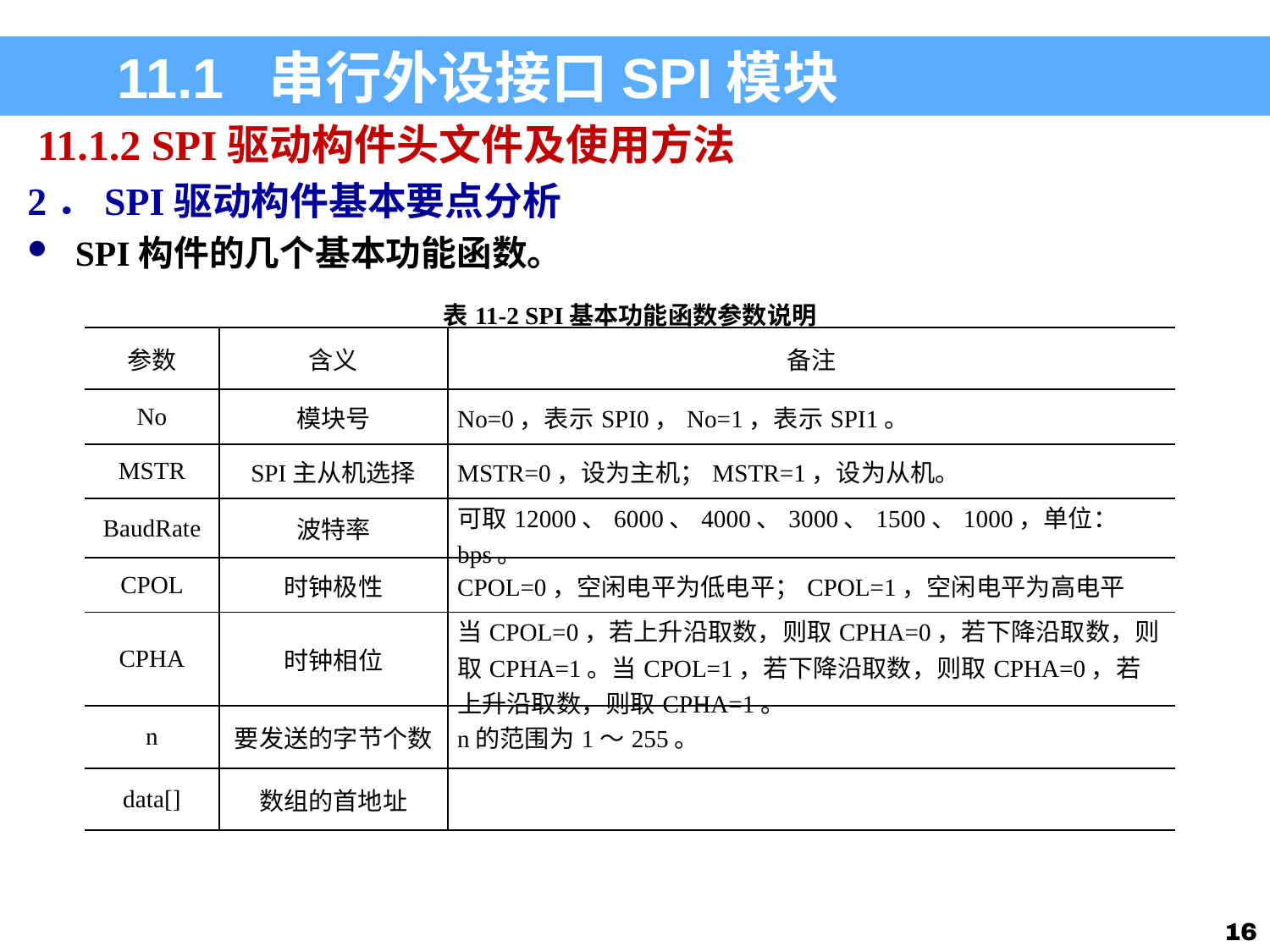

11.1  串行外设接口SPI模块
11.1.2 SPI驱动构件头文件及使用方法
2．SPI驱动构件基本要点分析
SPI构件的几个基本功能函数。
| 表11-2 SPI基本功能函数参数说明 |  |  |
| --- | --- | --- |
| 参数 | 含义 | 备注 |
| No | 模块号 | No=0，表示SPI0，No=1，表示SPI1。 |
| MSTR | SPI主从机选择 | MSTR=0，设为主机；MSTR=1，设为从机。 |
| BaudRate | 波特率 | 可取12000、6000、4000、3000、1500、1000，单位：bps。 |
| CPOL | 时钟极性 | CPOL=0，空闲电平为低电平；CPOL=1，空闲电平为高电平 |
| CPHA | 时钟相位 | 当CPOL=0，若上升沿取数，则取CPHA=0，若下降沿取数，则取CPHA=1。当CPOL=1，若下降沿取数，则取CPHA=0，若上升沿取数，则取CPHA=1。 |
| n | 要发送的字节个数 | n的范围为1～255。 |
| data[] | 数组的首地址 |  |
16